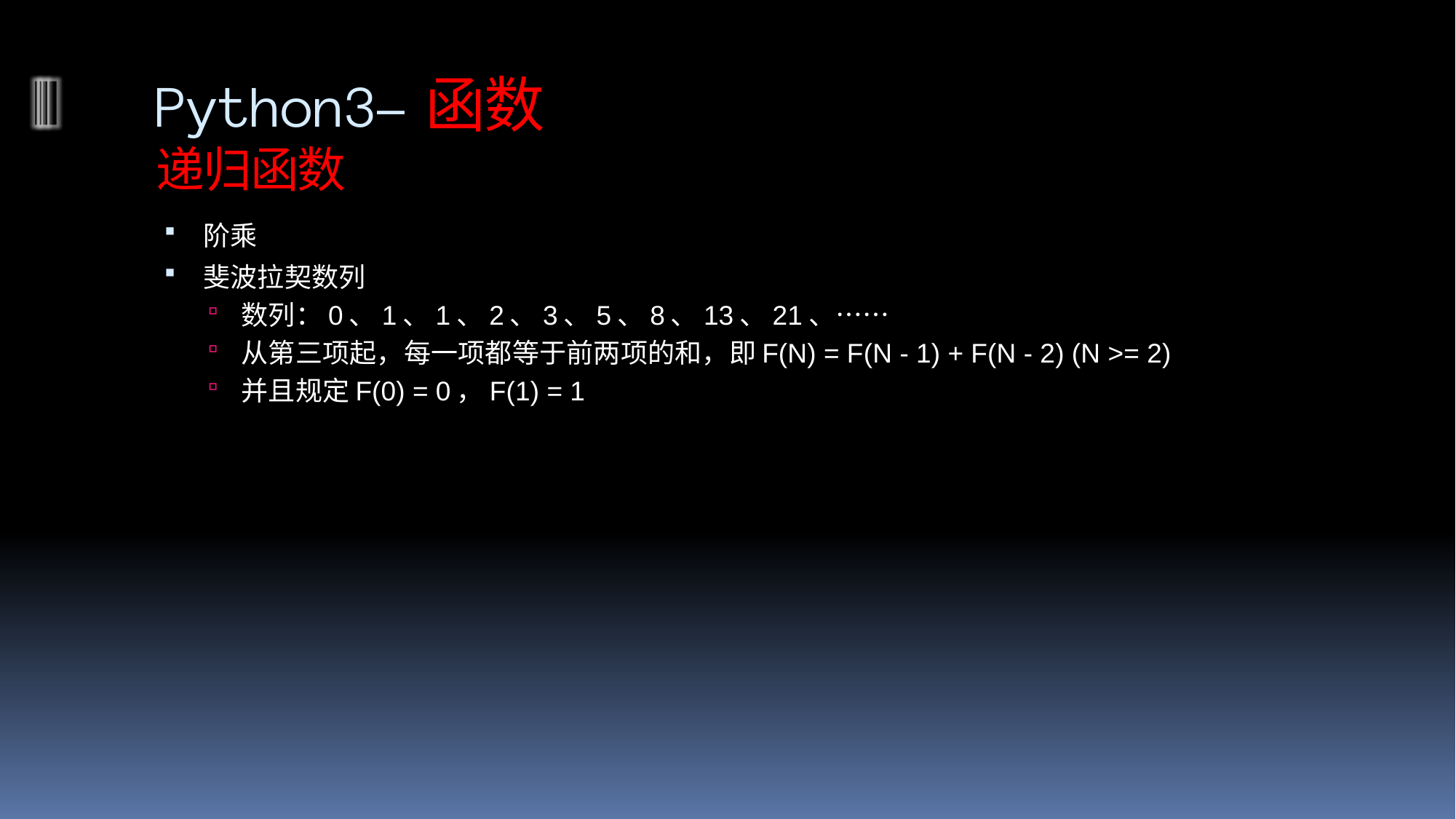

# Python3-函数 递归函数
阶乘
斐波拉契数列
数列：0、1、1、2、3、5、8、13、21、……
从第三项起，每一项都等于前两项的和，即F(N) = F(N - 1) + F(N - 2) (N >= 2)
并且规定F(0) = 0，F(1) = 1